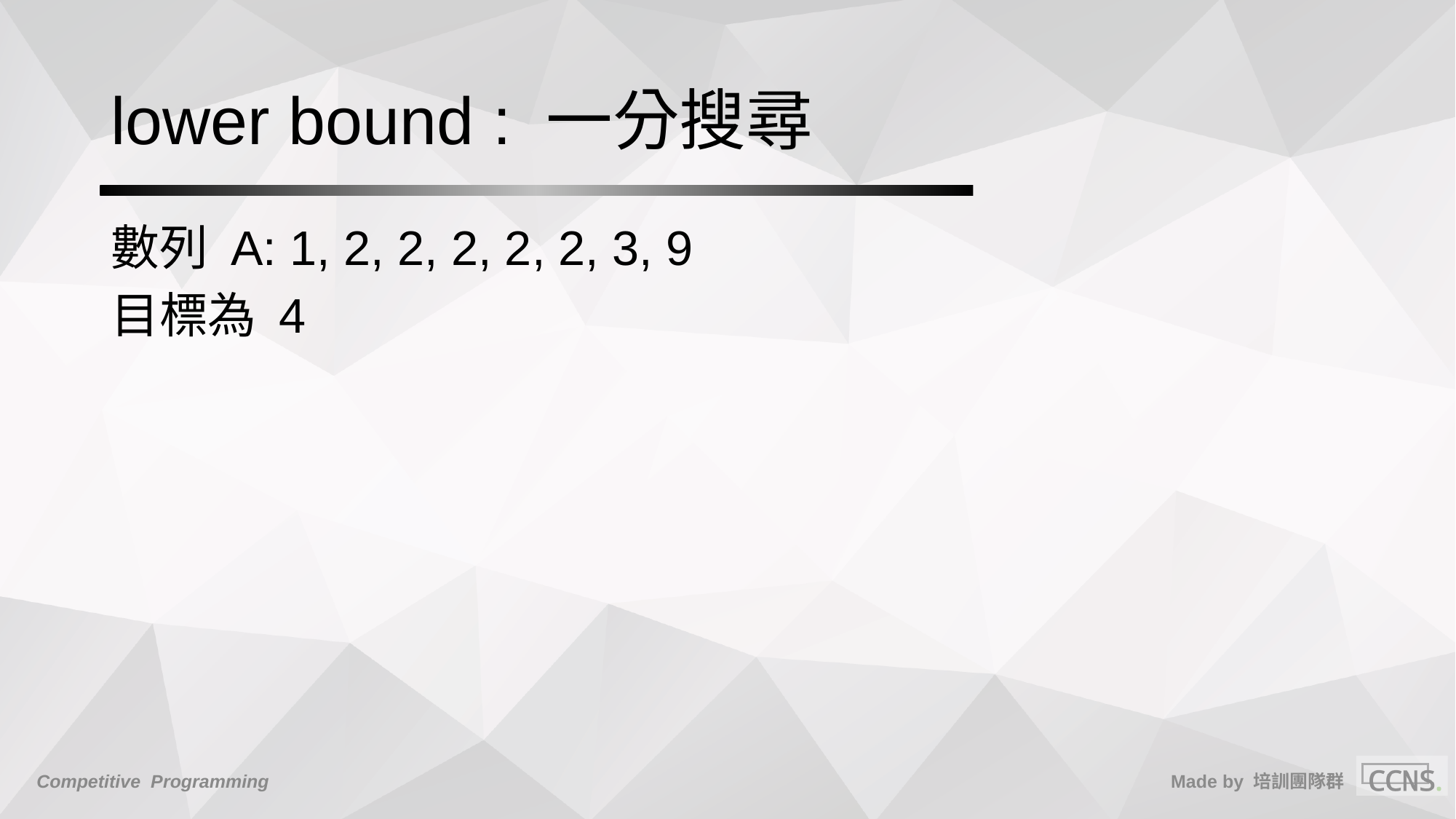

# lower bound : 一分搜尋
數列 A: 1, 2, 2, 2, 2, 2, 3, 9
目標為 4